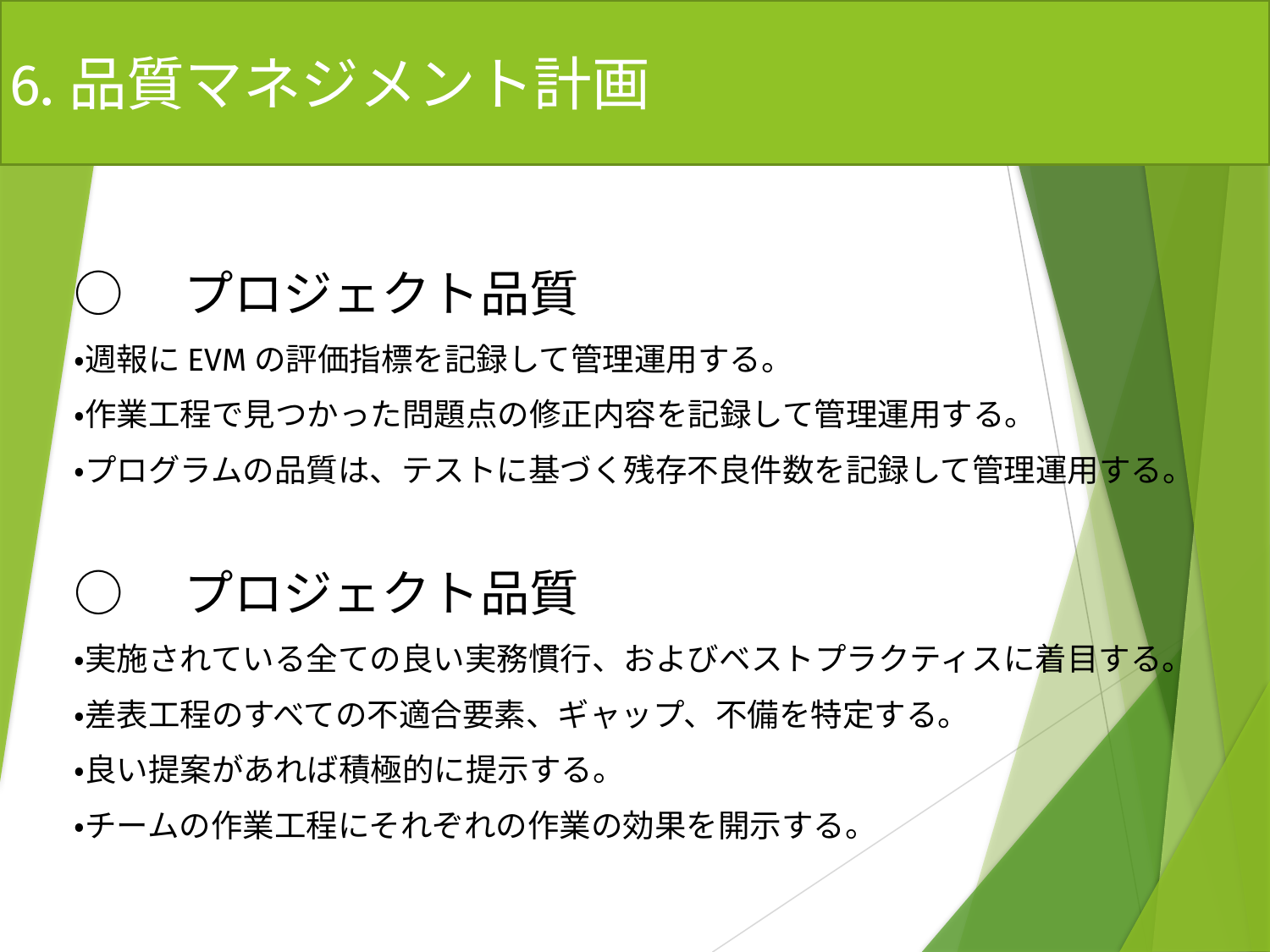

6.品質マネジメント計画
○　プロジェクト品質
・週報にEVMの評価指標を記録して管理運用する。
・作業工程で見つかった問題点の修正内容を記録して管理運用する。
・プログラムの品質は、テストに基づく残存不良件数を記録して管理運用する。

○　プロジェクト品質
・実施されている全ての良い実務慣行、およびベストプラクティスに着目する。
・差表工程のすべての不適合要素、ギャップ、不備を特定する。
・良い提案があれば積極的に提示する。
・チームの作業工程にそれぞれの作業の効果を開示する。